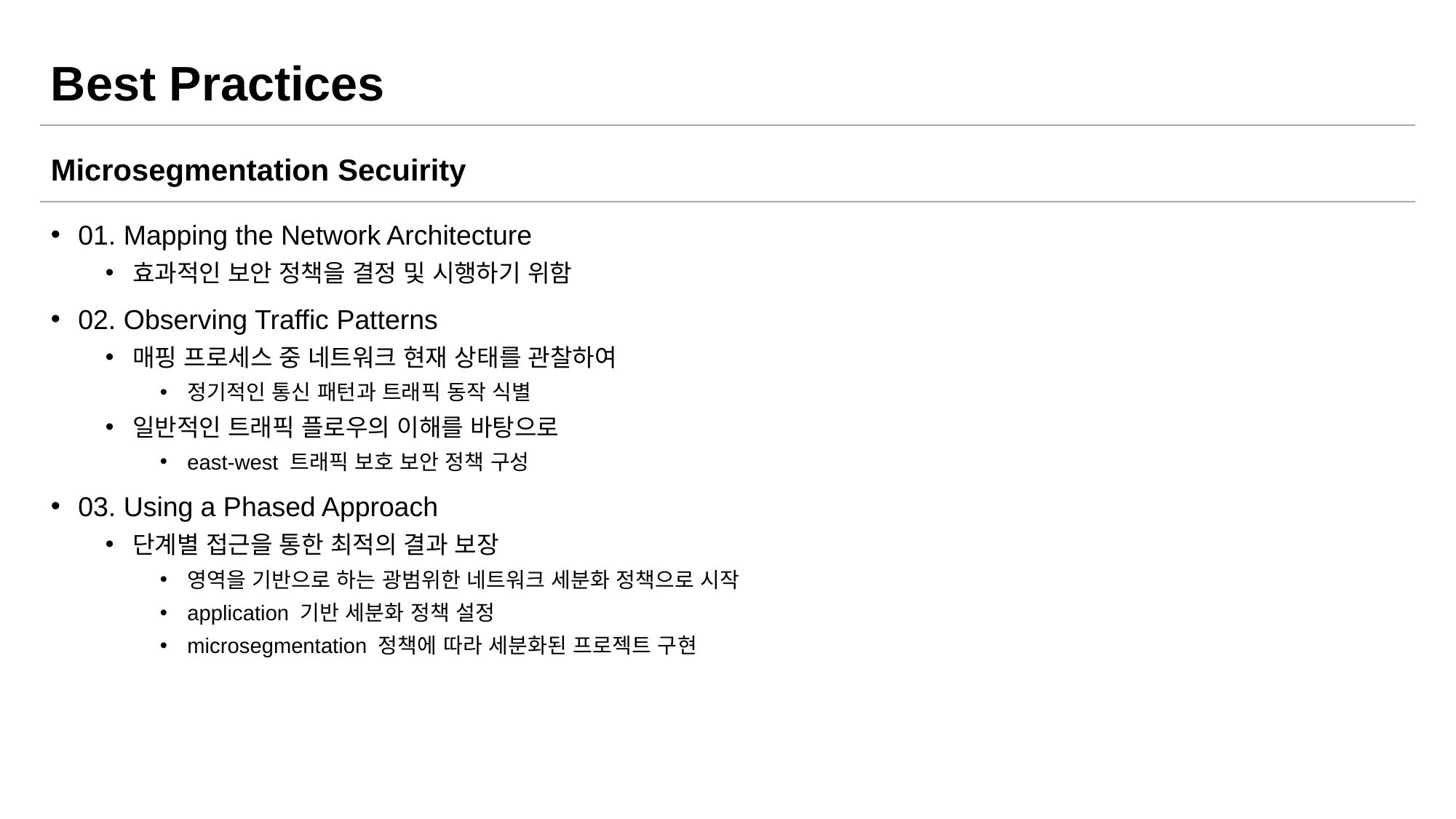

# Best Practices
Microsegmentation Secuirity
01. Mapping the Network Architecture
효과적인 보안 정책을 결정 및 시행하기 위함
02. Observing Traffic Patterns
매핑 프로세스 중 네트워크 현재 상태를 관찰하여
정기적인 통신 패턴과 트래픽 동작 식별
일반적인 트래픽 플로우의 이해를 바탕으로
east-west 트래픽 보호 보안 정책 구성
03. Using a Phased Approach
단계별 접근을 통한 최적의 결과 보장
영역을 기반으로 하는 광범위한 네트워크 세분화 정책으로 시작
application 기반 세분화 정책 설정
microsegmentation 정책에 따라 세분화된 프로젝트 구현